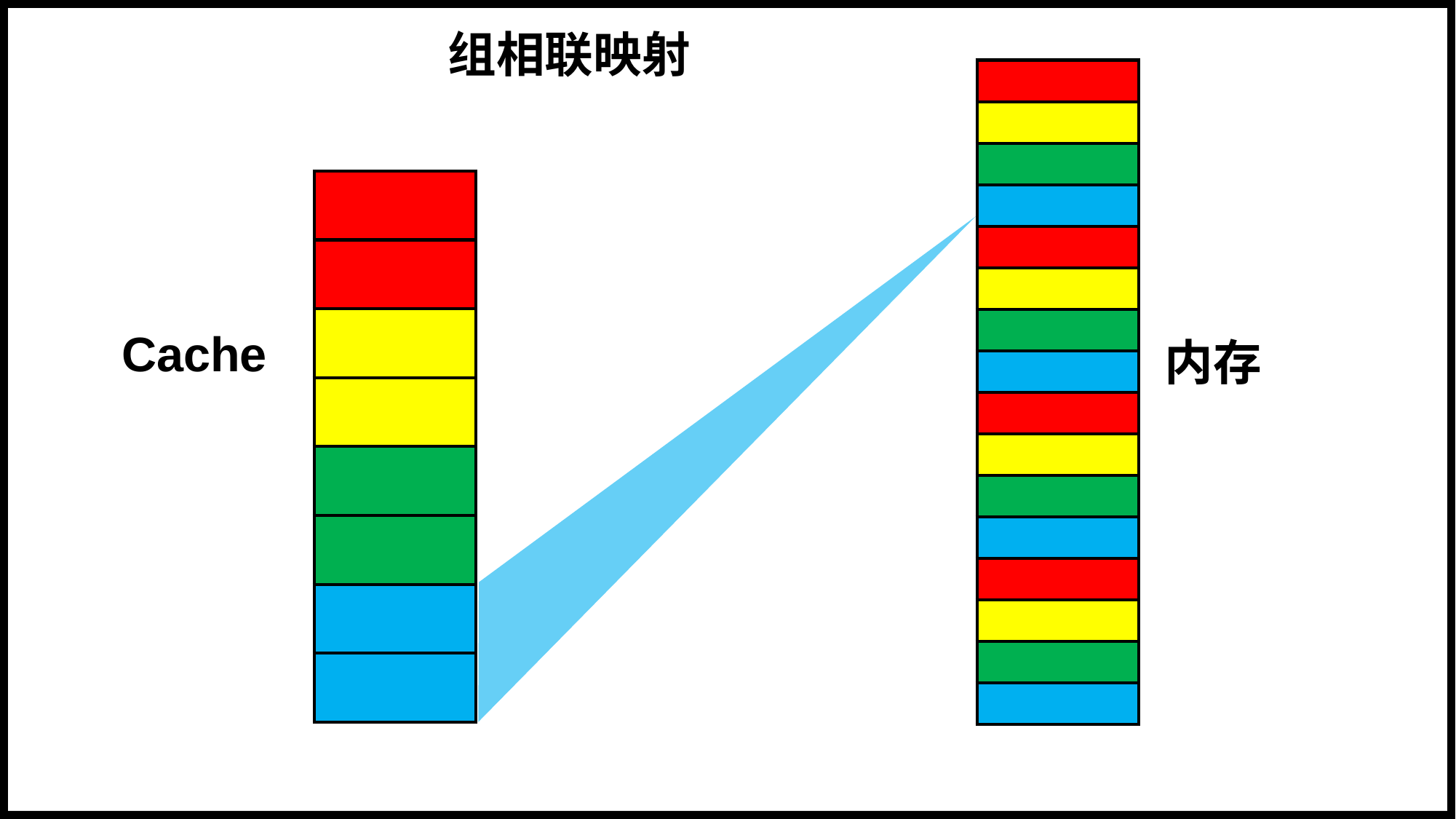

组相联映射
|  |
| --- |
|  |
|  |
|  |
|  |
|  |
|  |
|  |
|  |
|  |
|  |
|  |
|  |
|  |
|  |
|  |
|  |
| --- |
|  |
|  |
|  |
|  |
|  |
|  |
|  |

Cache
内存